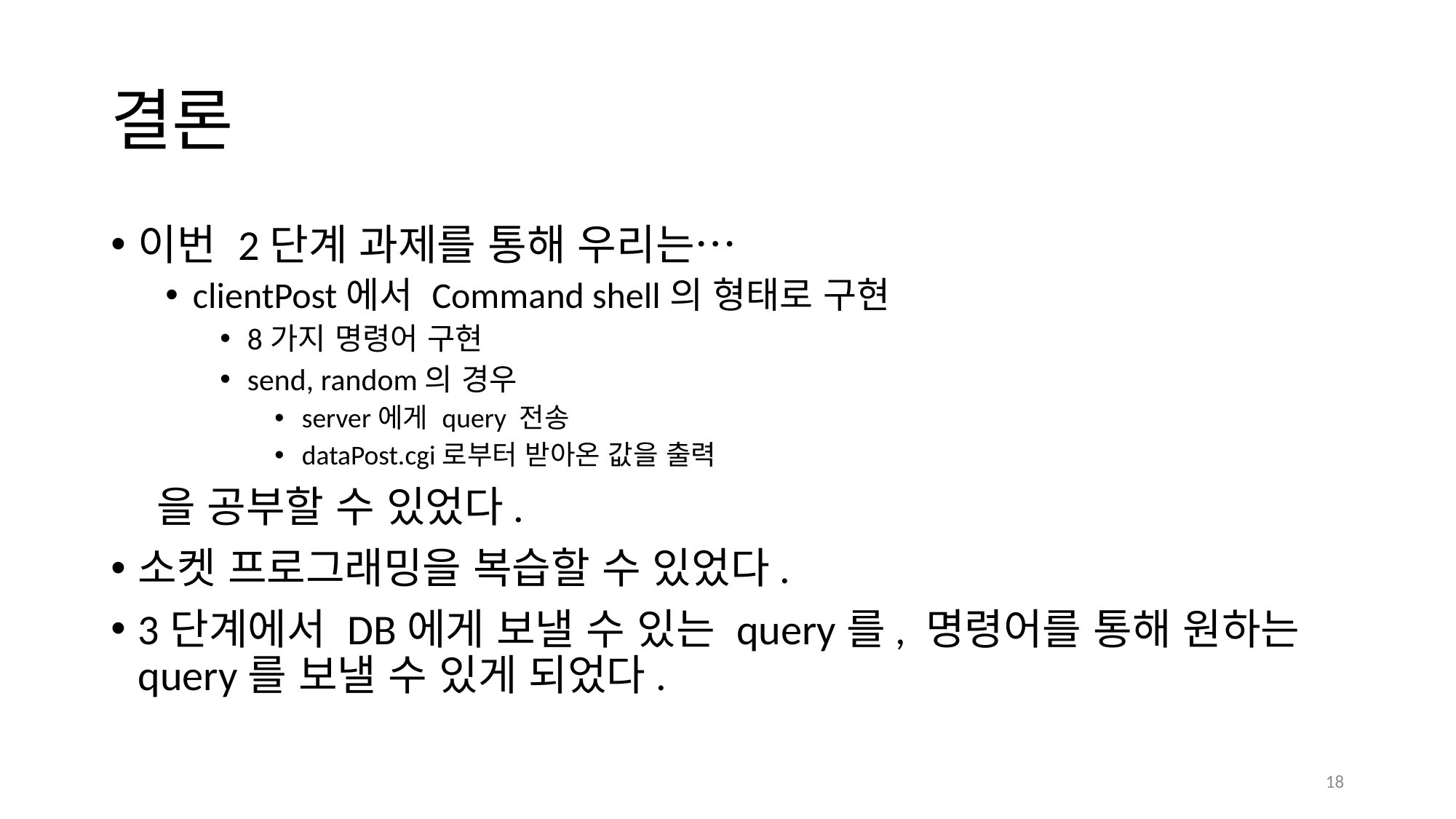

# 결론
이번 2단계 과제를 통해 우리는…
clientPost에서 Command shell의 형태로 구현
8가지 명령어 구현
send, random의 경우
server에게 query 전송
dataPost.cgi로부터 받아온 값을 출력
   을 공부할 수 있었다.
소켓 프로그래밍을 복습할 수 있었다.
3단계에서 DB에게 보낼 수 있는 query를, 명령어를 통해 원하는 query를 보낼 수 있게 되었다.

18